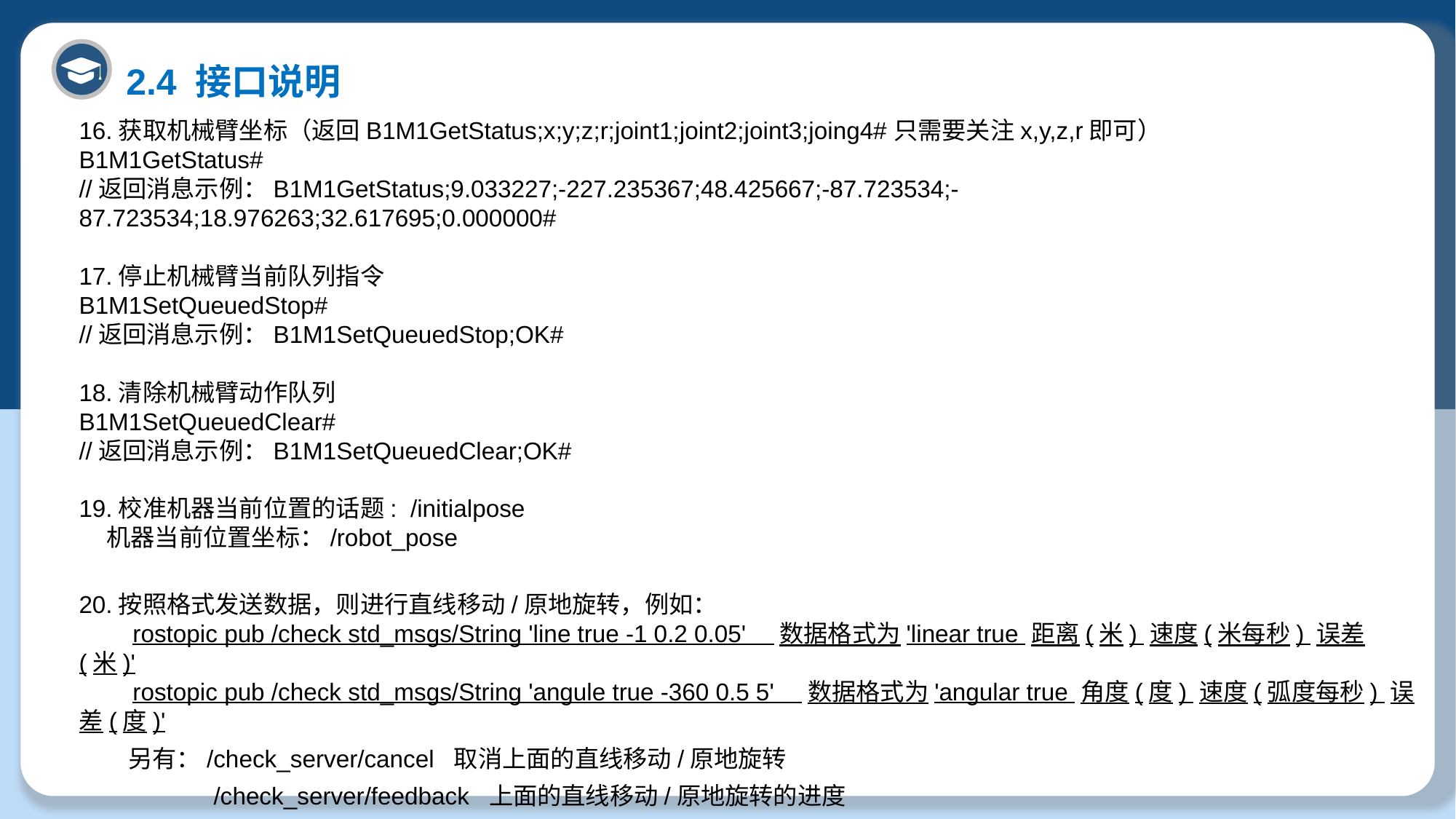

2.4 接口说明
16.获取机械臂坐标（返回B1M1GetStatus;x;y;z;r;joint1;joint2;joint3;joing4#只需要关注x,y,z,r即可）
B1M1GetStatus#
//返回消息示例：B1M1GetStatus;9.033227;-227.235367;48.425667;-87.723534;-87.723534;18.976263;32.617695;0.000000#

17.停止机械臂当前队列指令
B1M1SetQueuedStop#
//返回消息示例：B1M1SetQueuedStop;OK#

18.清除机械臂动作队列
B1M1SetQueuedClear#
//返回消息示例：B1M1SetQueuedClear;OK#

19.校准机器当前位置的话题:  /initialpose
    机器当前位置坐标：/robot_pose

20.按照格式发送数据，则进行直线移动/原地旋转，例如：
        rostopic pub /check std_msgs/String 'line true -1 0.2 0.05'    数据格式为'linear true 距离(米) 速度(米每秒) 误差(米)'
        rostopic pub /check std_msgs/String 'angule true -360 0.5 5'    数据格式为'angular true 角度(度) 速度(弧度每秒) 误差(度)'
        另有：/check_server/cancel  取消上面的直线移动/原地旋转
                    /check_server/feedback  上面的直线移动/原地旋转的进度
                    /check_server/result  上面的直线移动/原地旋转的结果